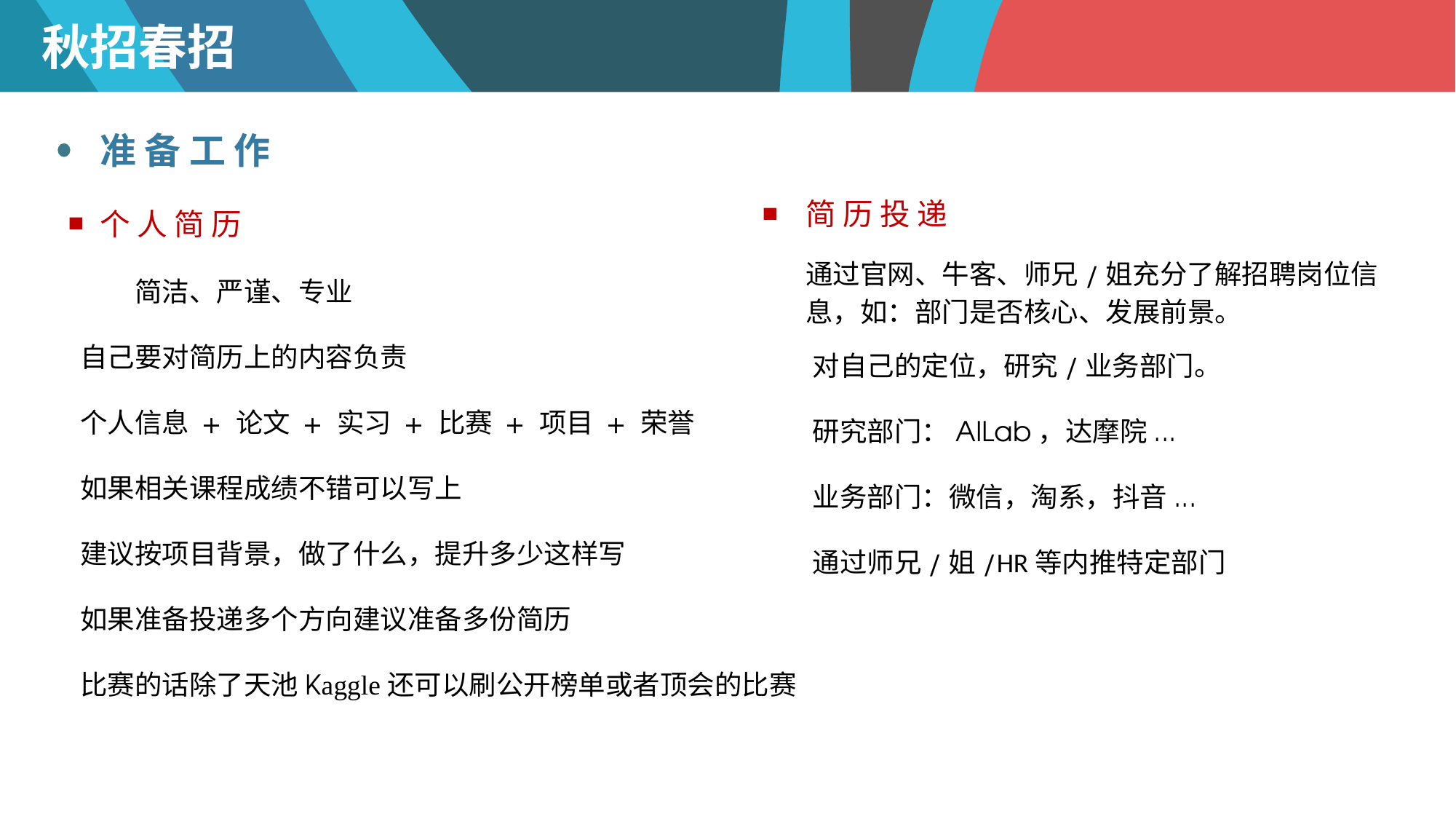

秋招春招
准 备 工 作

简 历 投 递
个 人 简 历

通过官网、牛客、师兄/姐充分了解招聘岗位信息，如：部门是否核心、发展前景。
简洁、严谨、专业

自己要对简历上的内容负责

个人信息 + 论文 + 实习 + 比赛 + 项目 + 荣誉

如果相关课程成绩不错可以写上

建议按项目背景，做了什么，提升多少这样写

如果准备投递多个方向建议准备多份简历

比赛的话除了天池Kaggle还可以刷公开榜单或者顶会的比赛
对自己的定位，研究/业务部门。

研究部门：AILab，达摩院...

业务部门：微信，淘系，抖音...

通过师兄/姐/HR等内推特定部门